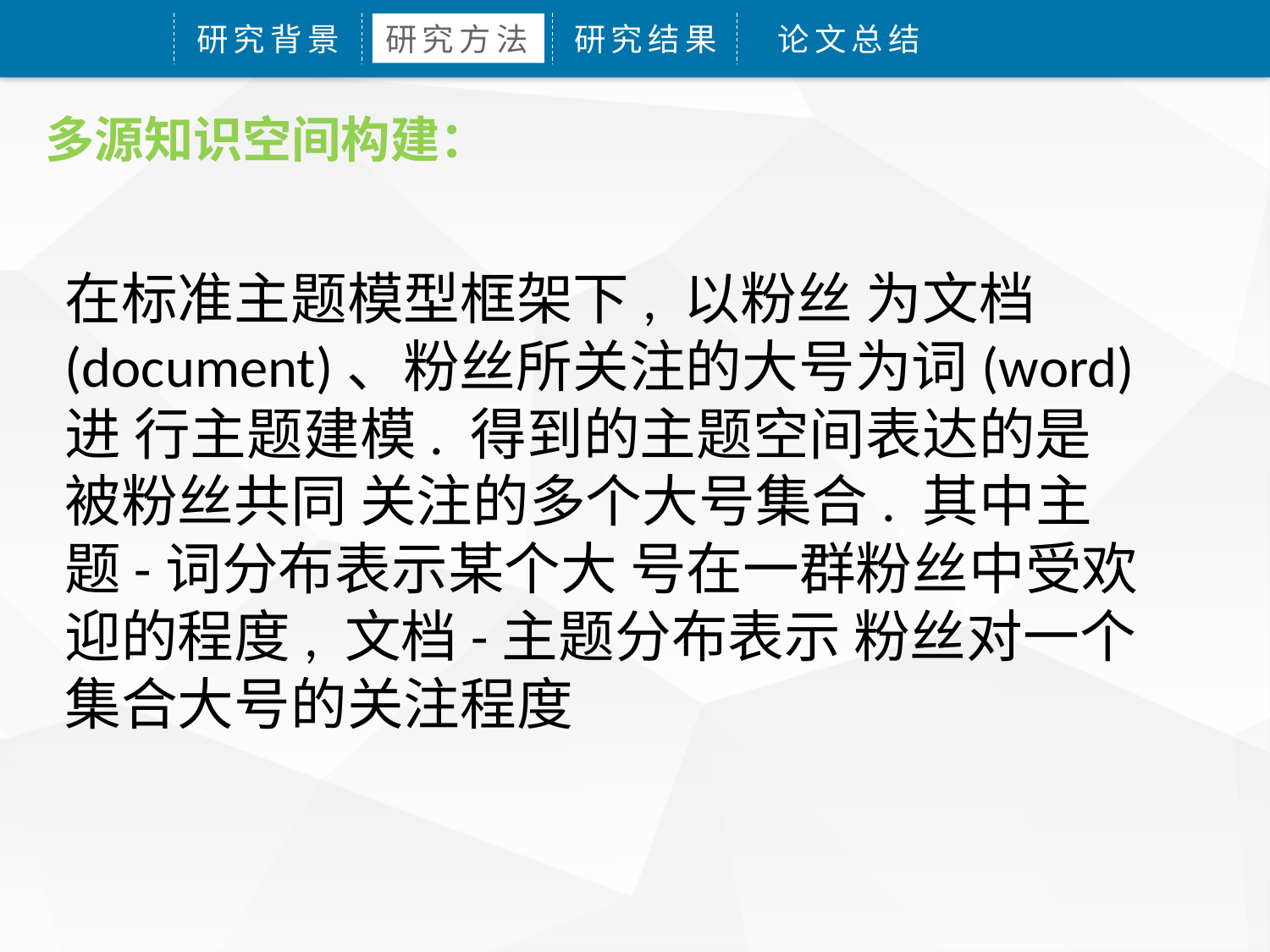

研究背景
研究方法
研究结果

论文总结
多源知识空间构建：
在标准主题模型框架下, 以粉丝 为文档(document)、粉丝所关注的大号为词(word)进 行主题建模. 得到的主题空间表达的是被粉丝共同 关注的多个大号集合. 其中主题-词分布表示某个大 号在一群粉丝中受欢迎的程度, 文档-主题分布表示 粉丝对一个集合大号的关注程度